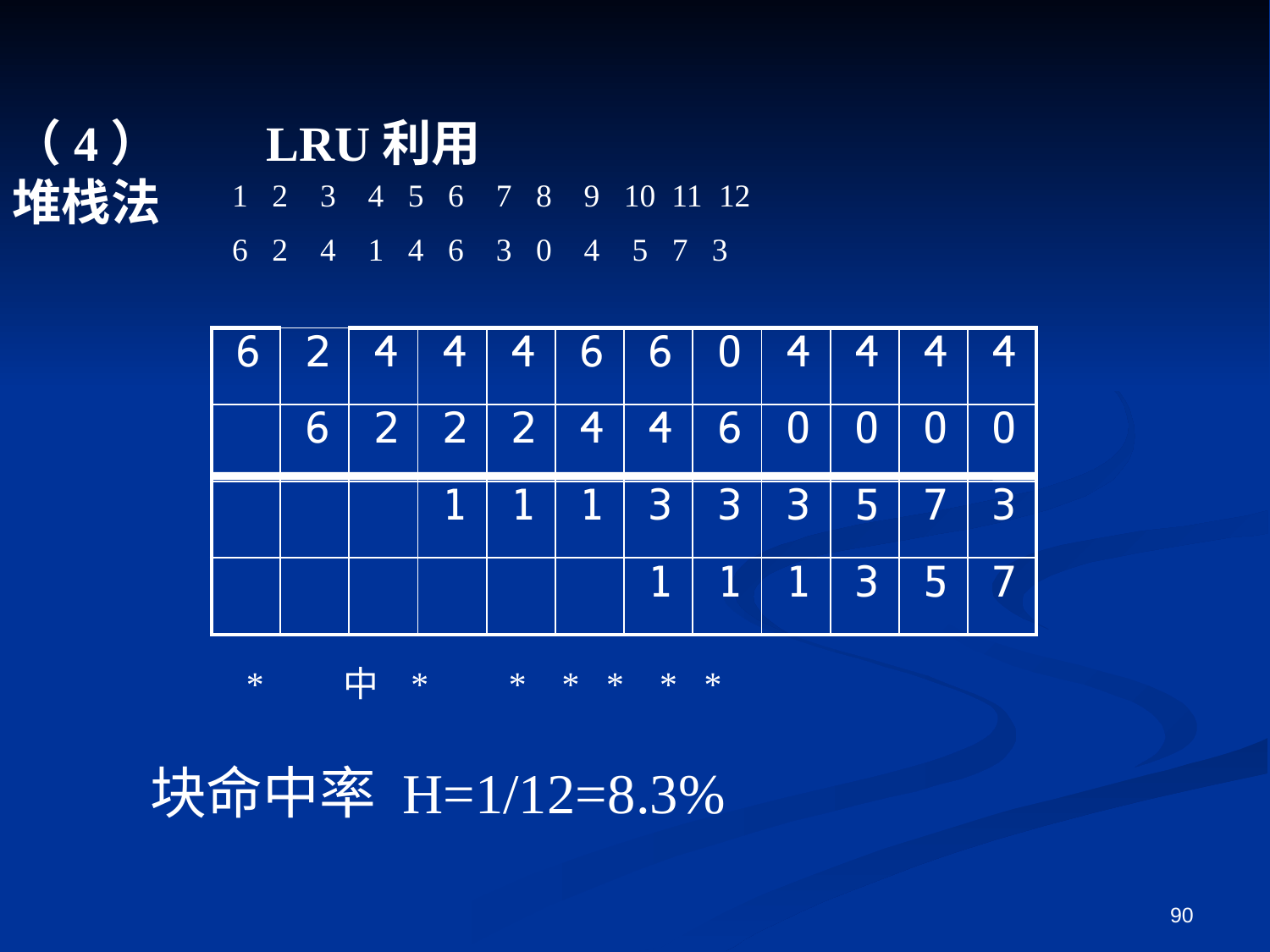

（4）	LRU利用堆栈法

 1   2    3    4   5   6    7   8    9   10  11  12
 6   2    4    1   4   6    3   0    4    5   7   3
| 6 | 2 | 4 | 4 | 4 | 6 | 6 | 0 | 4 | 4 | 4 | 4 |
| --- | --- | --- | --- | --- | --- | --- | --- | --- | --- | --- | --- |
|  | 6 | 2 | 2 | 2 | 4 | 4 | 6 | 0 | 0 | 0 | 0 |
|  |  |  | 1 | 1 | 1 | 3 | 3 | 3 | 5 | 7 | 3 |
|  |  |  |  |  |  | 1 | 1 | 1 | 3 | 5 | 7 |

 *        中   *         *    *   *    *   *
块命中率 H=1/12=8.3%
90